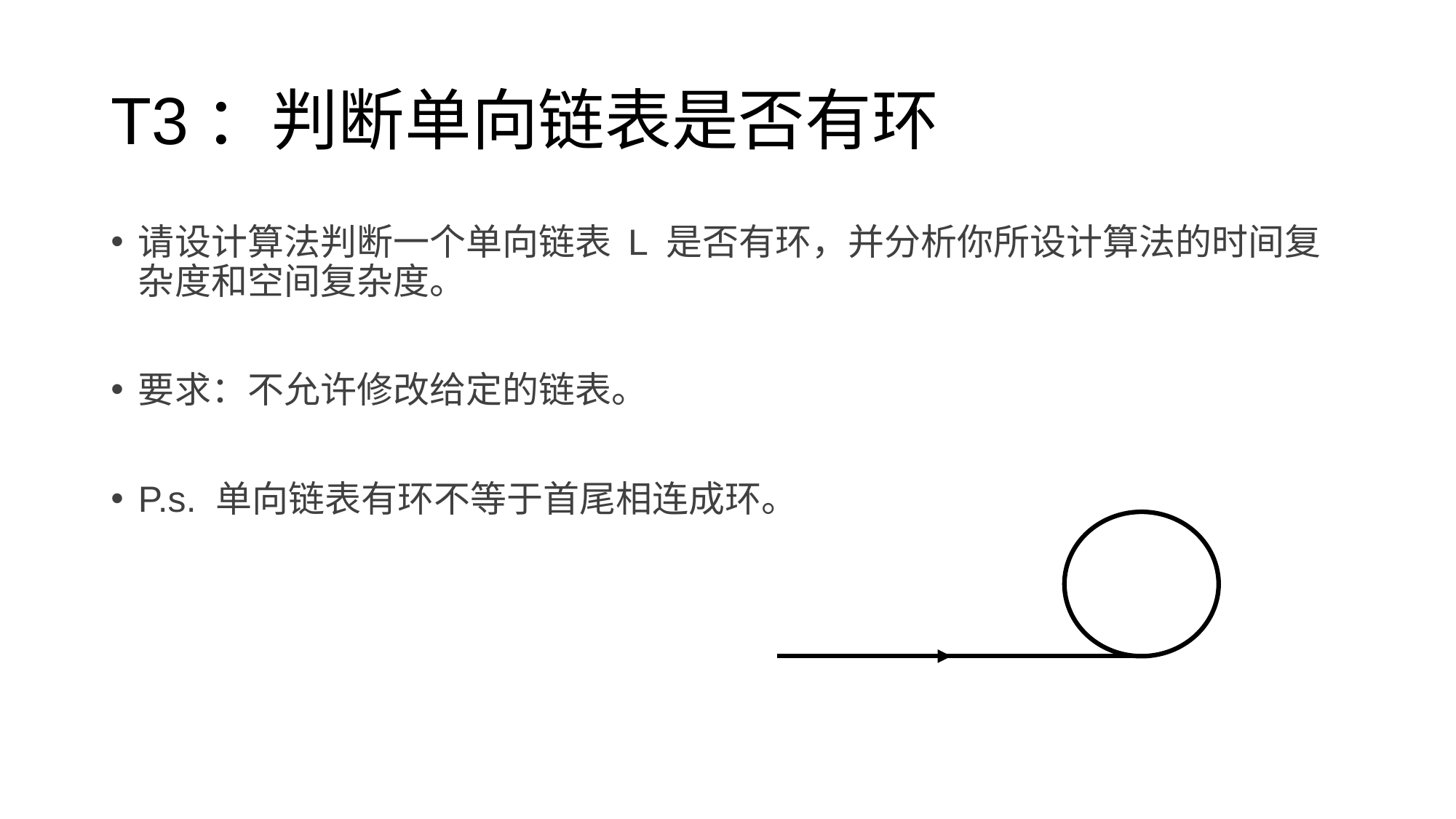

# T3：判断单向链表是否有环
请设计算法判断⼀个单向链表 L 是否有环，并分析你所设计算法的时间复杂度和空间复杂度。

要求：不允许修改给定的链表。

P.s. 单向链表有环不等于首尾相连成环。